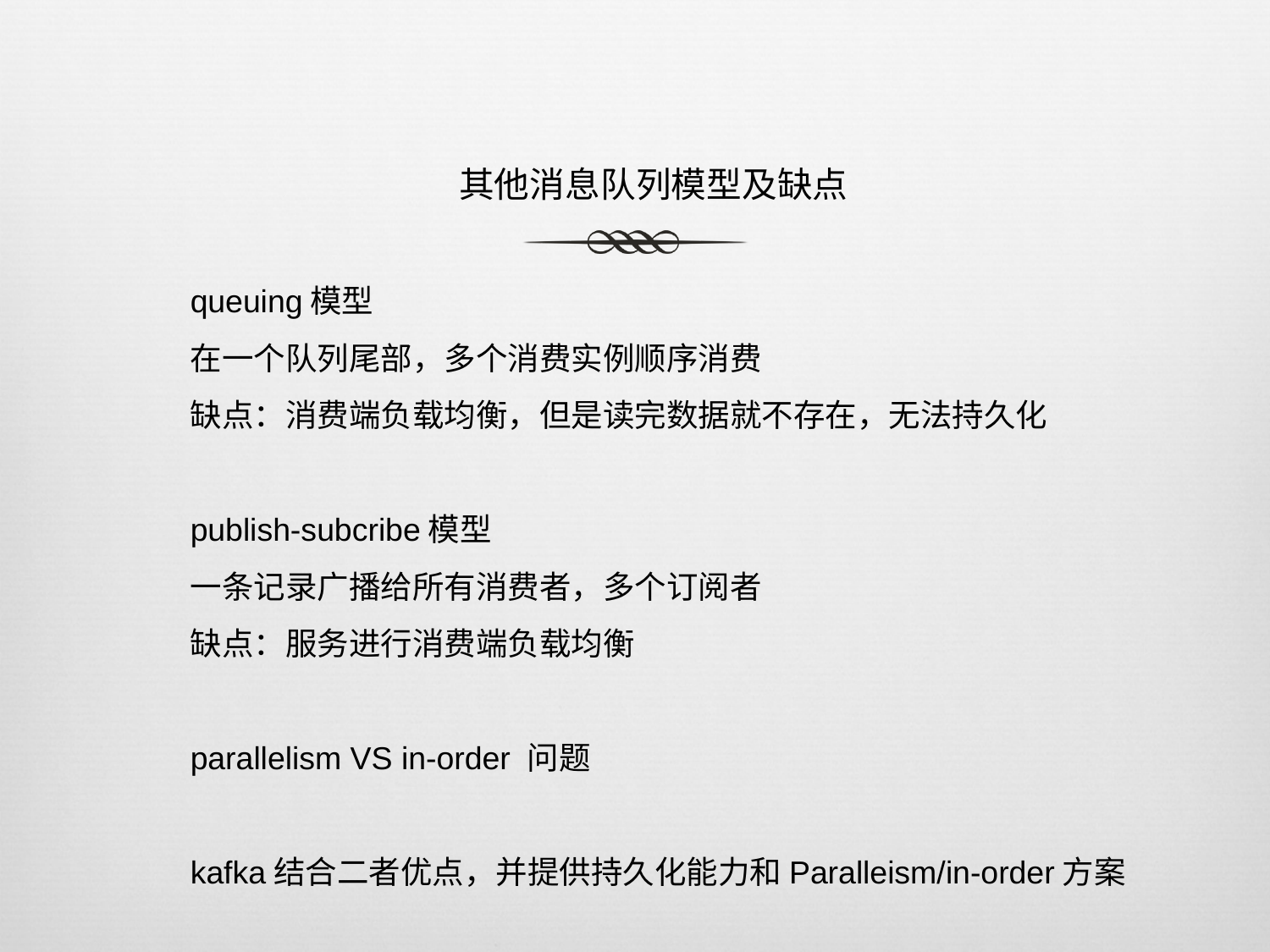

其他消息队列模型及缺点
queuing模型
在一个队列尾部，多个消费实例顺序消费
缺点：消费端负载均衡，但是读完数据就不存在，无法持久化

publish-subcribe模型
一条记录广播给所有消费者，多个订阅者
缺点：服务进行消费端负载均衡

parallelism VS in-order 问题

kafka结合二者优点，并提供持久化能力和Paralleism/in-order方案